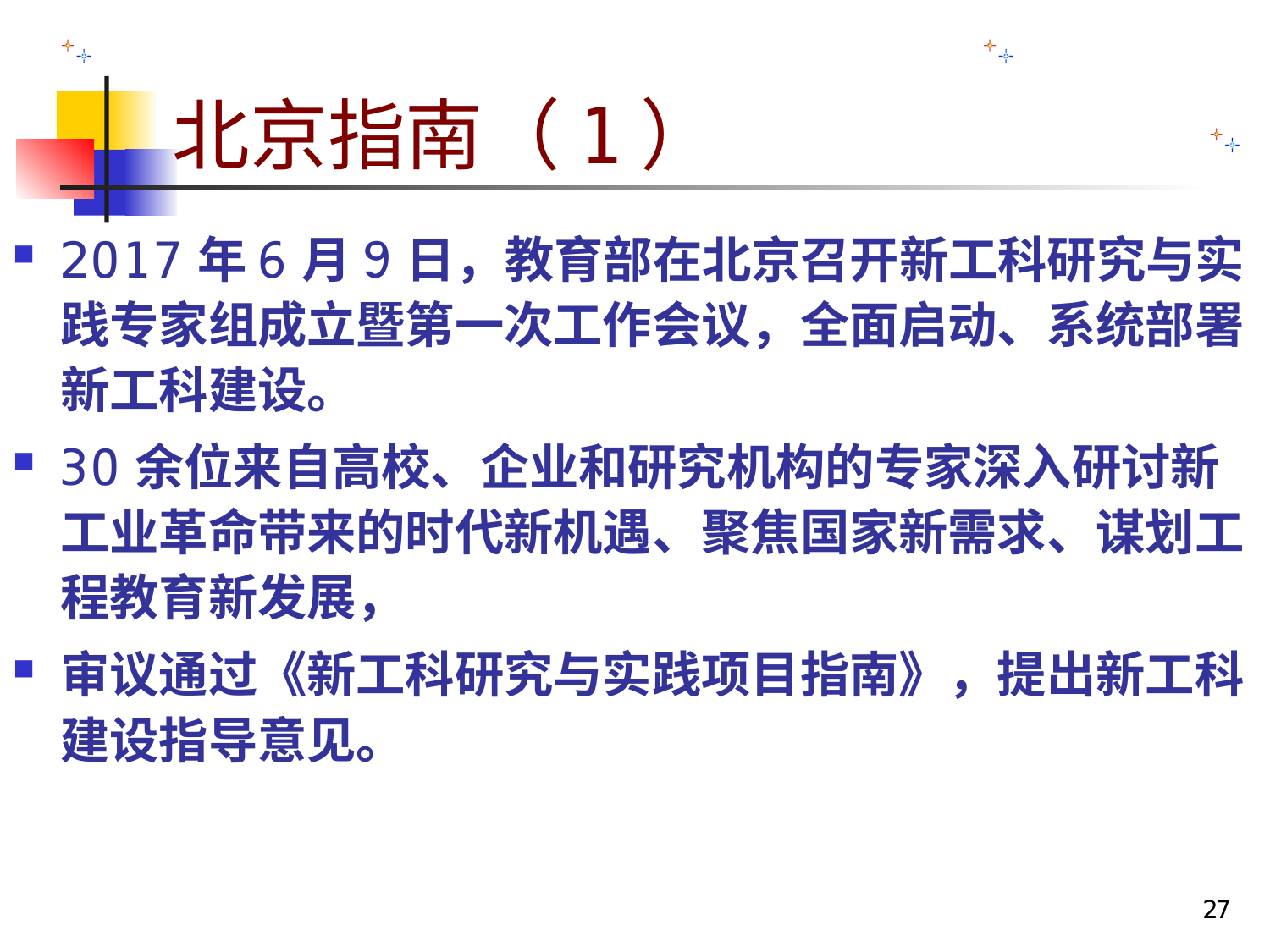

# 北京指南（1）
2017年6月9日，教育部在北京召开新工科研究与实践专家组成立暨第一次工作会议，全面启动、系统部署新工科建设。
30余位来自高校、企业和研究机构的专家深入研讨新工业革命带来的时代新机遇、聚焦国家新需求、谋划工程教育新发展，
审议通过《新工科研究与实践项目指南》，提出新工科建设指导意见。
27